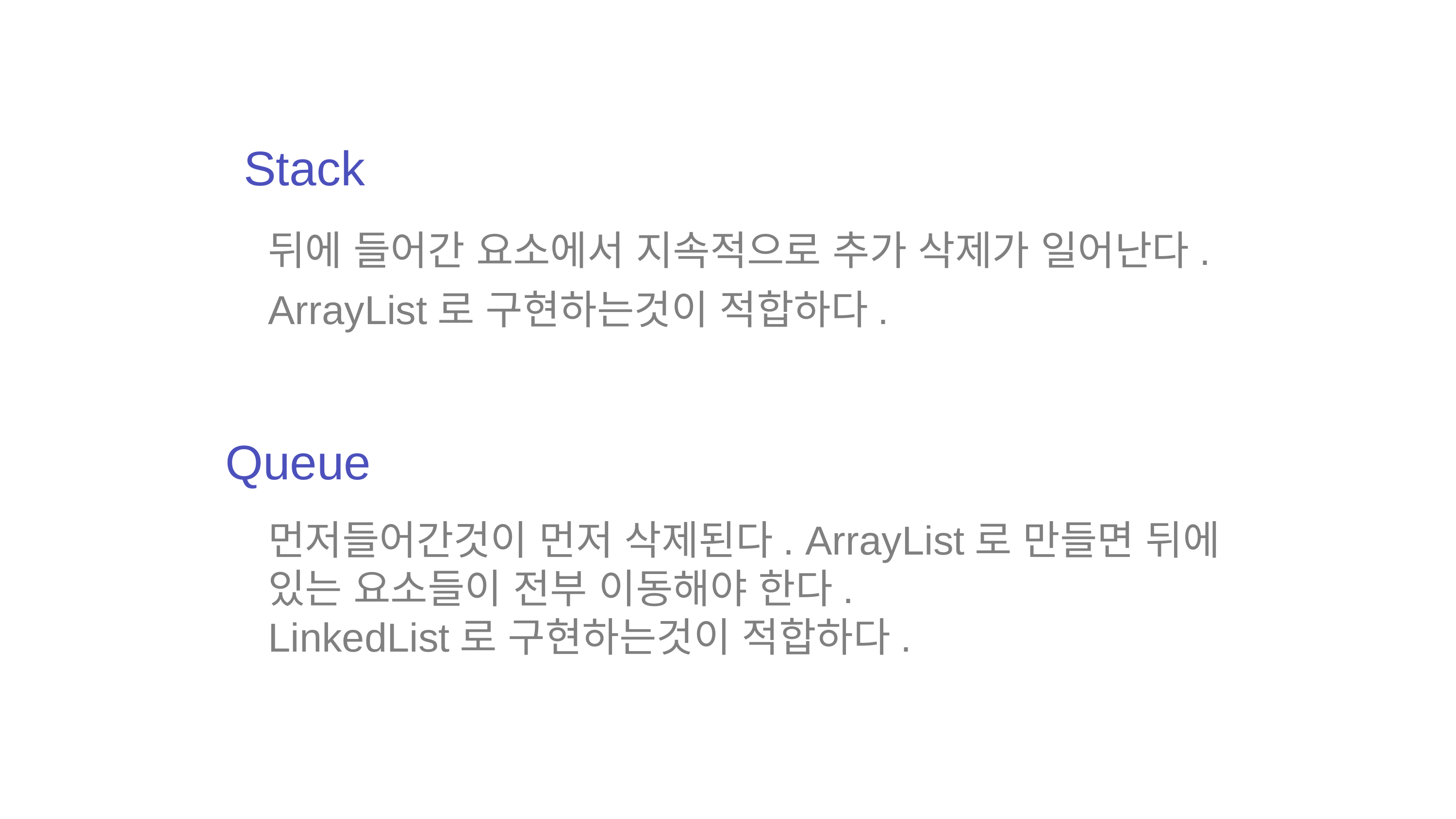

Stack
뒤에 들어간 요소에서 지속적으로 추가 삭제가 일어난다.
ArrayList로 구현하는것이 적합하다.
Queue
먼저들어간것이 먼저 삭제된다. ArrayList로 만들면 뒤에 있는 요소들이 전부 이동해야 한다.
LinkedList로 구현하는것이 적합하다.